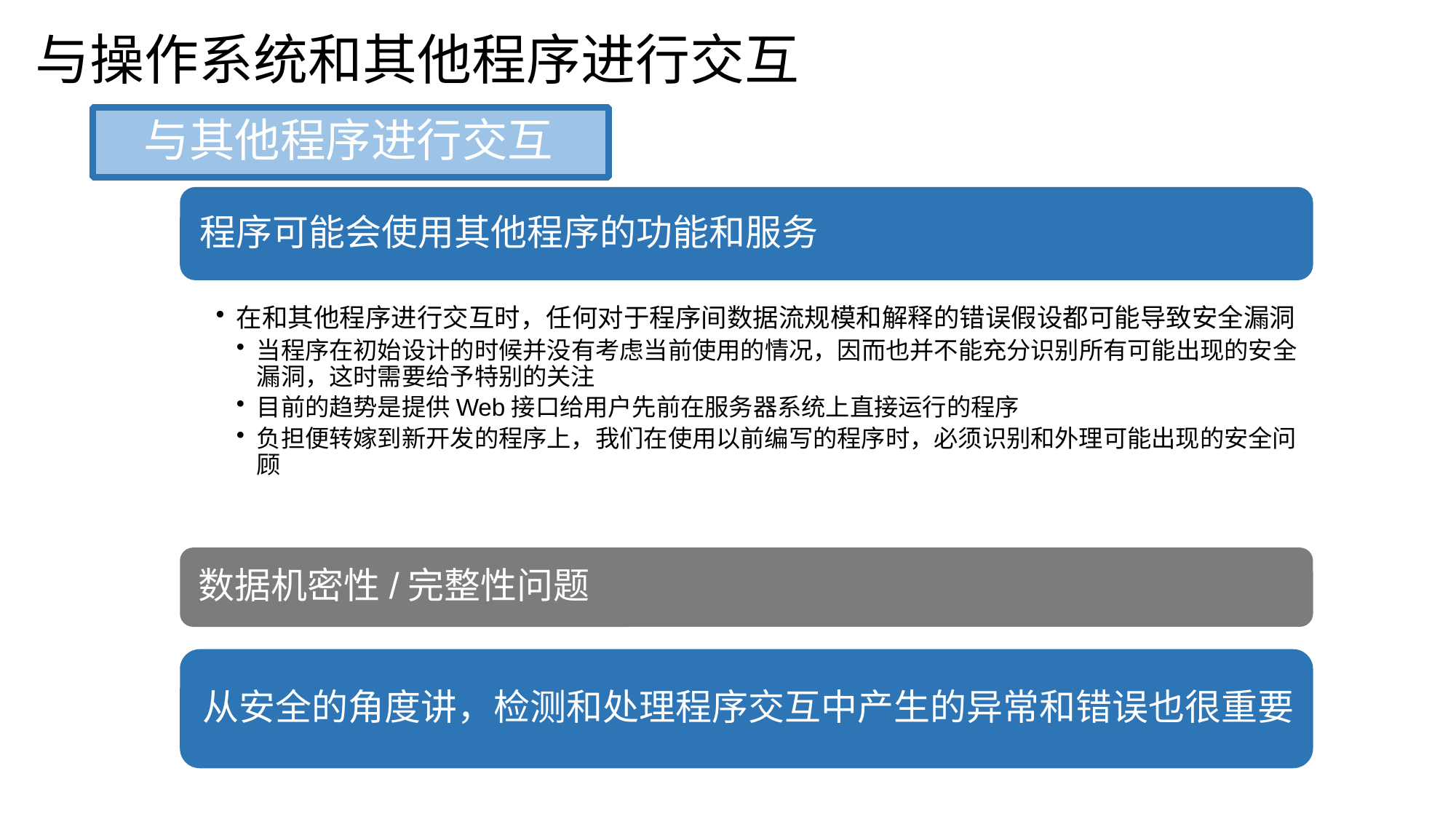

与操作系统和其他程序进行交互

与其他程序进行交互
程序可能会使用其他程序的功能和服务
在和其他程序进行交互时，任何对于程序间数据流规模和解释的错误假设都可能导致安全漏洞
当程序在初始设计的时候并没有考虑当前使用的情况，因而也并不能充分识别所有可能出现的安全漏洞，这时需要给予特别的关注
目前的趋势是提供Web接口给用户先前在服务器系统上直接运行的程序
负担便转嫁到新开发的程序上，我们在使用以前编写的程序时，必须识别和外理可能出现的安全问顾
数据机密性/完整性问题
从安全的角度讲，检测和处理程序交互中产生的异常和错误也很重要